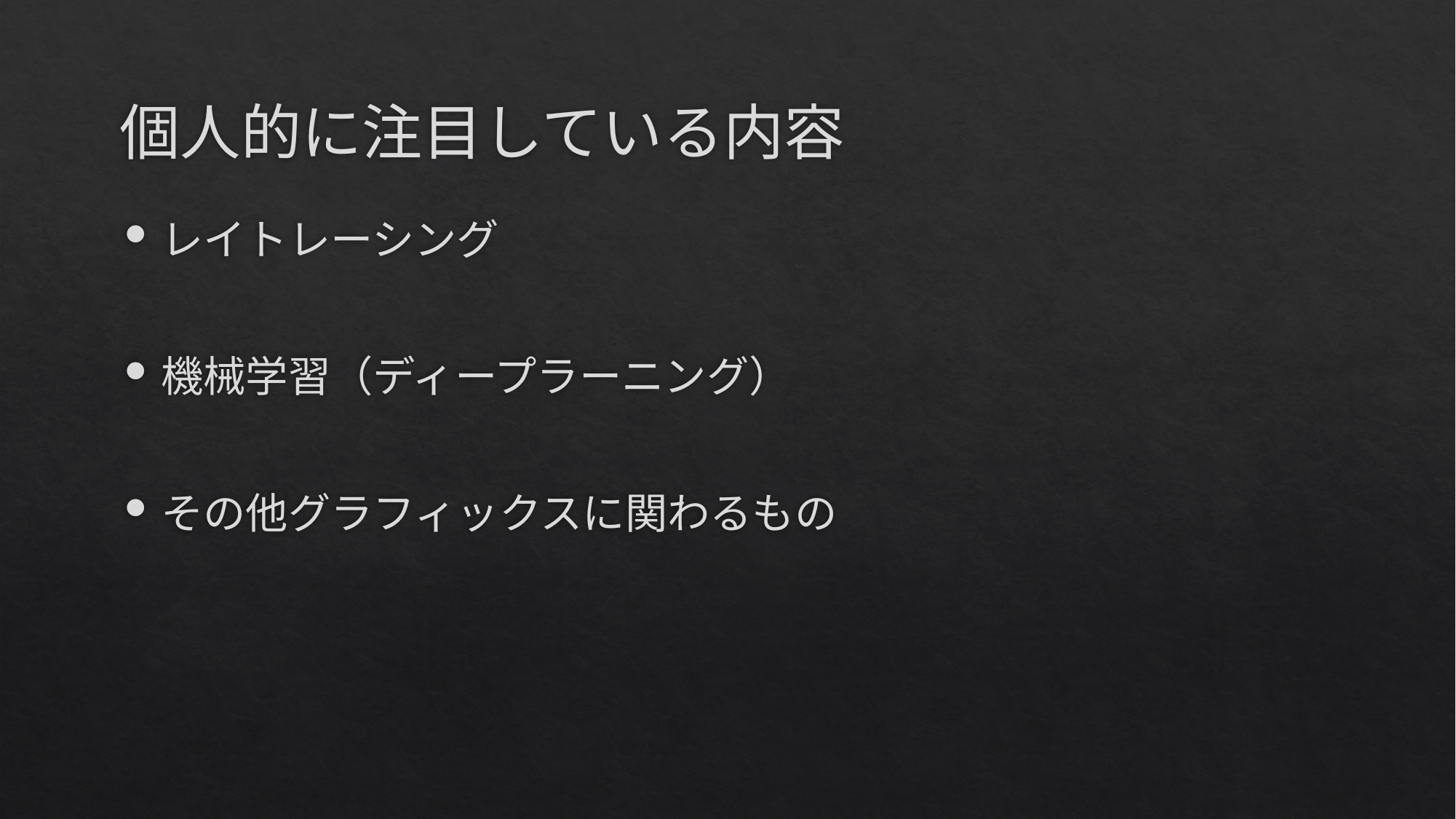

# 個人的に注目している内容
レイトレーシング

機械学習（ディープラーニング）

その他グラフィックスに関わるもの